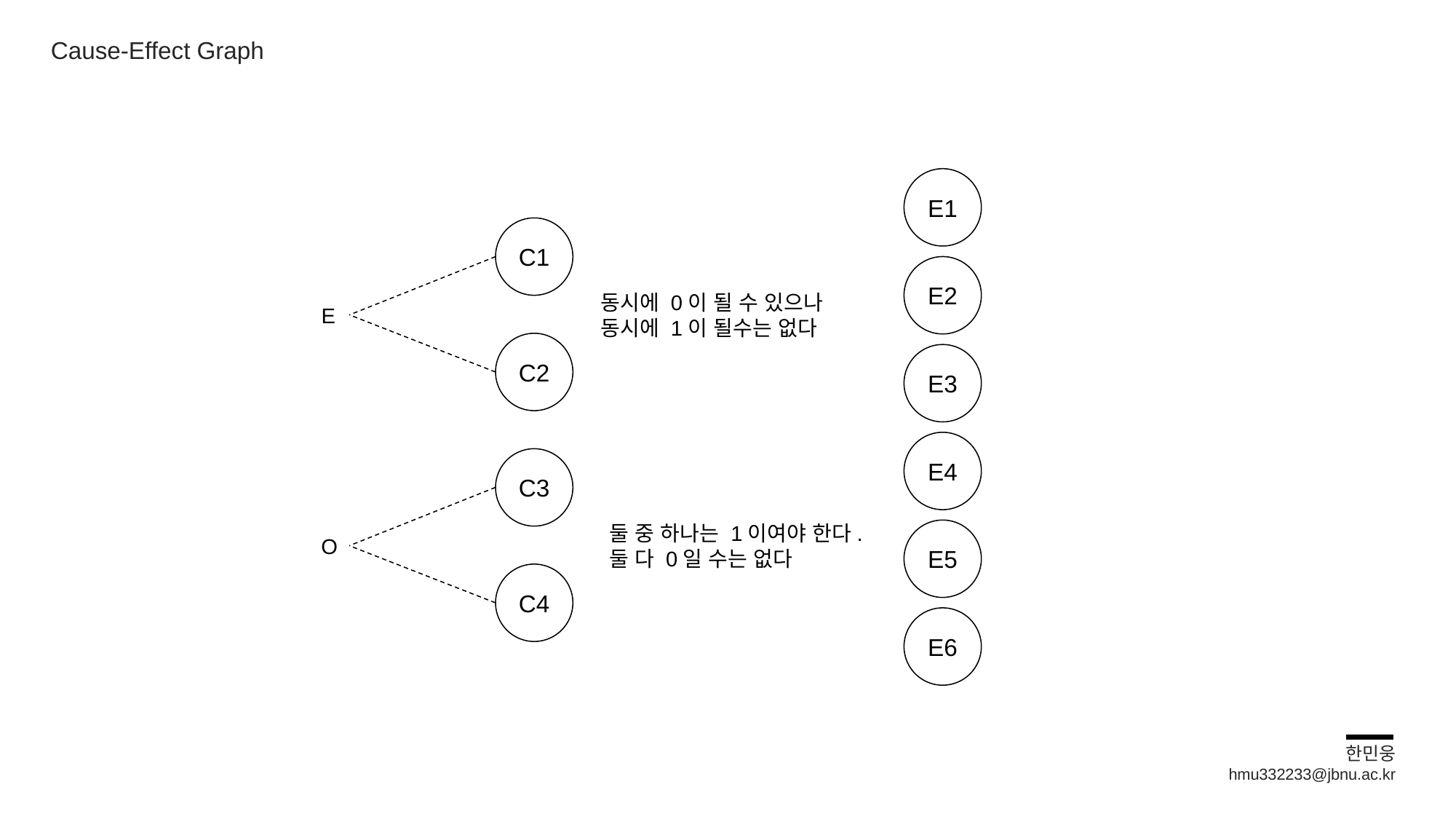

Cause-Effect Graph
E1
C1
E2
동시에 0이 될 수 있으나
동시에 1이 될수는 없다
E
C2
E3
E4
C3
둘 중 하나는 1이여야 한다.
둘 다 0일 수는 없다
E5
O
C4
E6
한민웅
hmu332233@jbnu.ac.kr